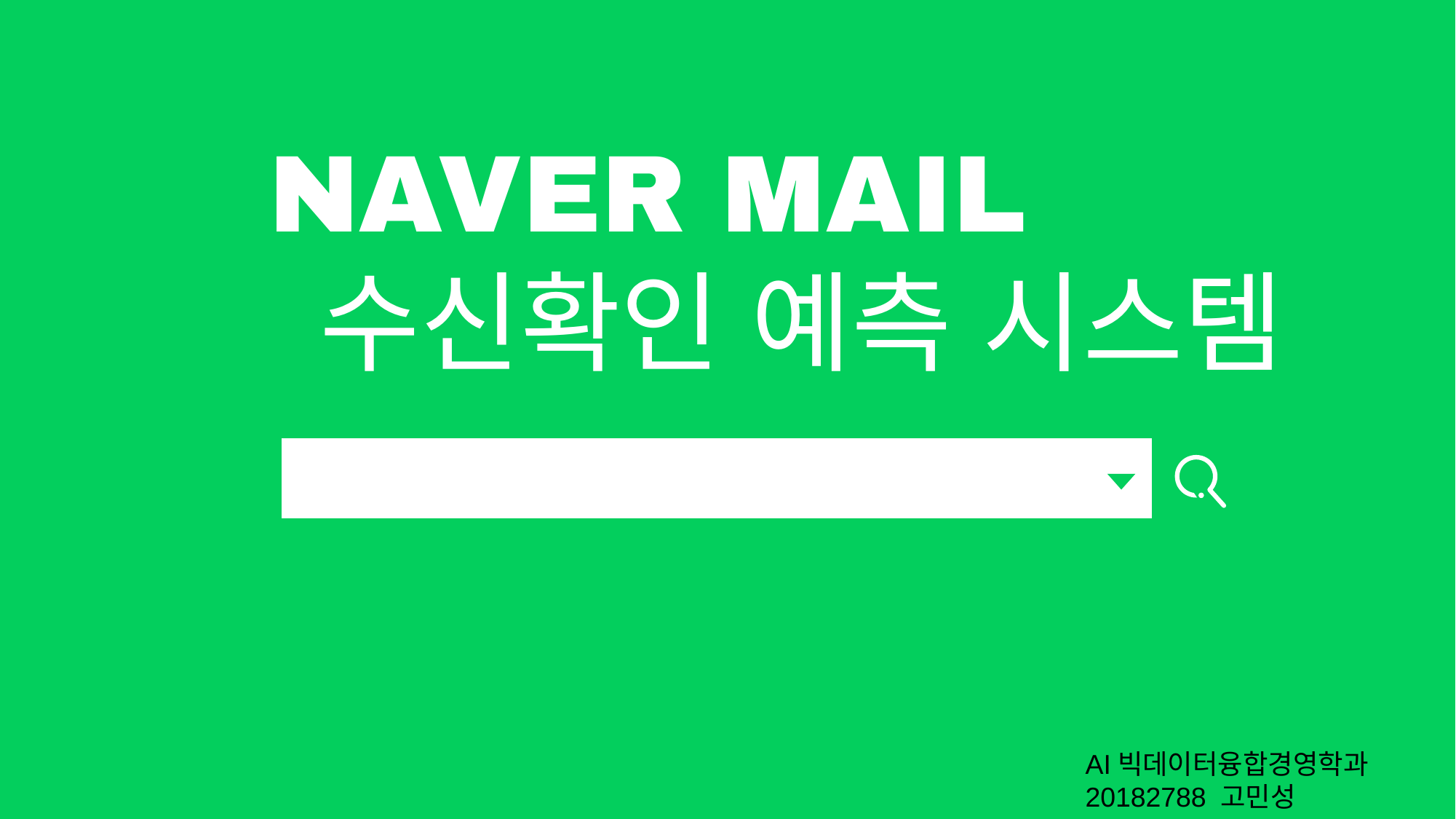

NAVER MAIL
 수신확인 예측 시스템

AI빅데이터융합경영학과 20182788 고민성